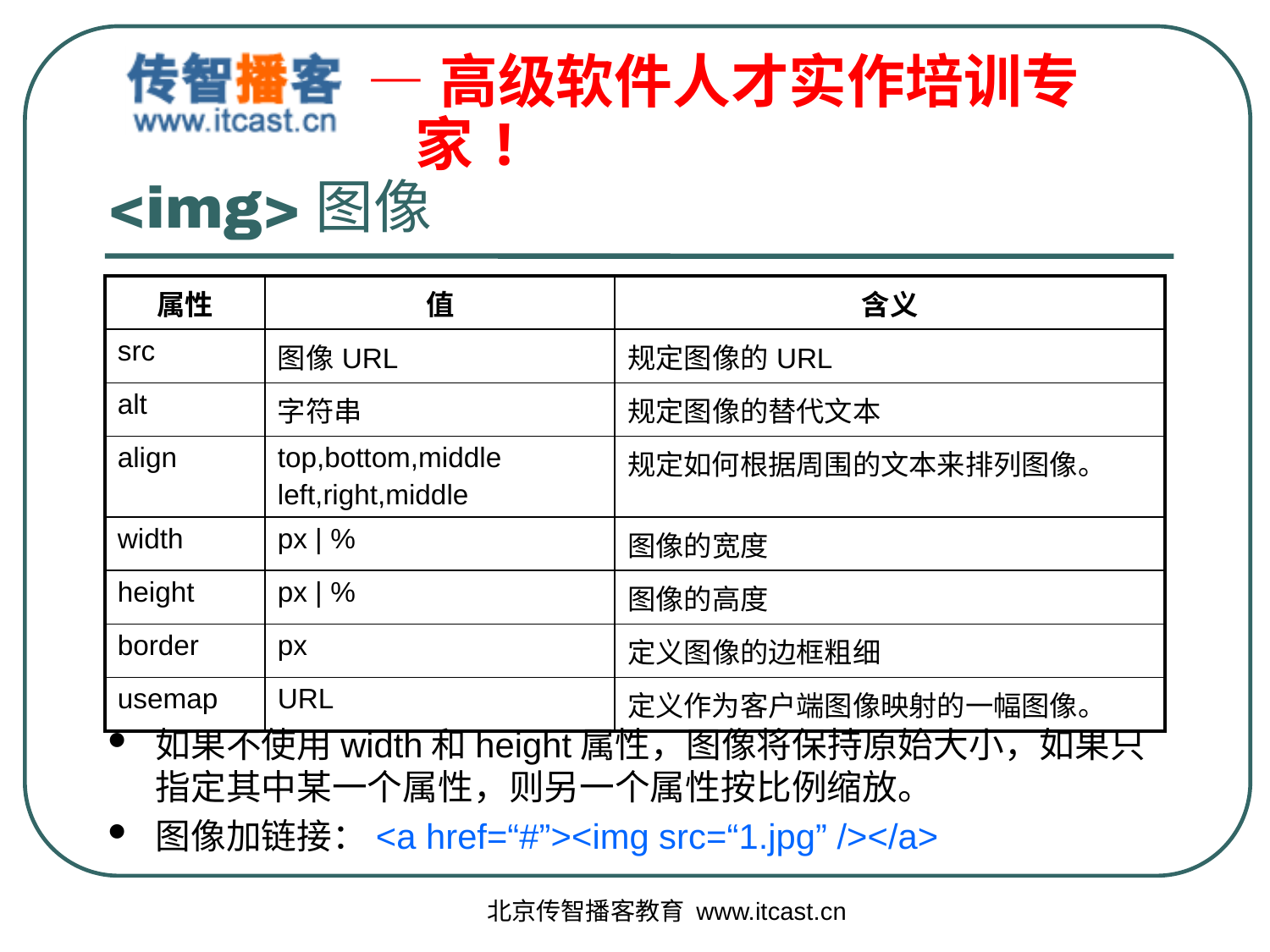

# <img>图像
| 属性 | 值 | 含义 |
| --- | --- | --- |
| src | 图像URL | 规定图像的URL |
| alt | 字符串 | 规定图像的替代文本 |
| align | top,bottom,middle left,right,middle | 规定如何根据周围的文本来排列图像。 |
| width | px | % | 图像的宽度 |
| height | px | % | 图像的高度 |
| border | px | 定义图像的边框粗细 |
| usemap | URL | 定义作为客户端图像映射的一幅图像。 |
如果不使用width和height属性，图像将保持原始大小，如果只指定其中某一个属性，则另一个属性按比例缩放。
图像加链接：<a href=“#”><img src=“1.jpg” /></a>